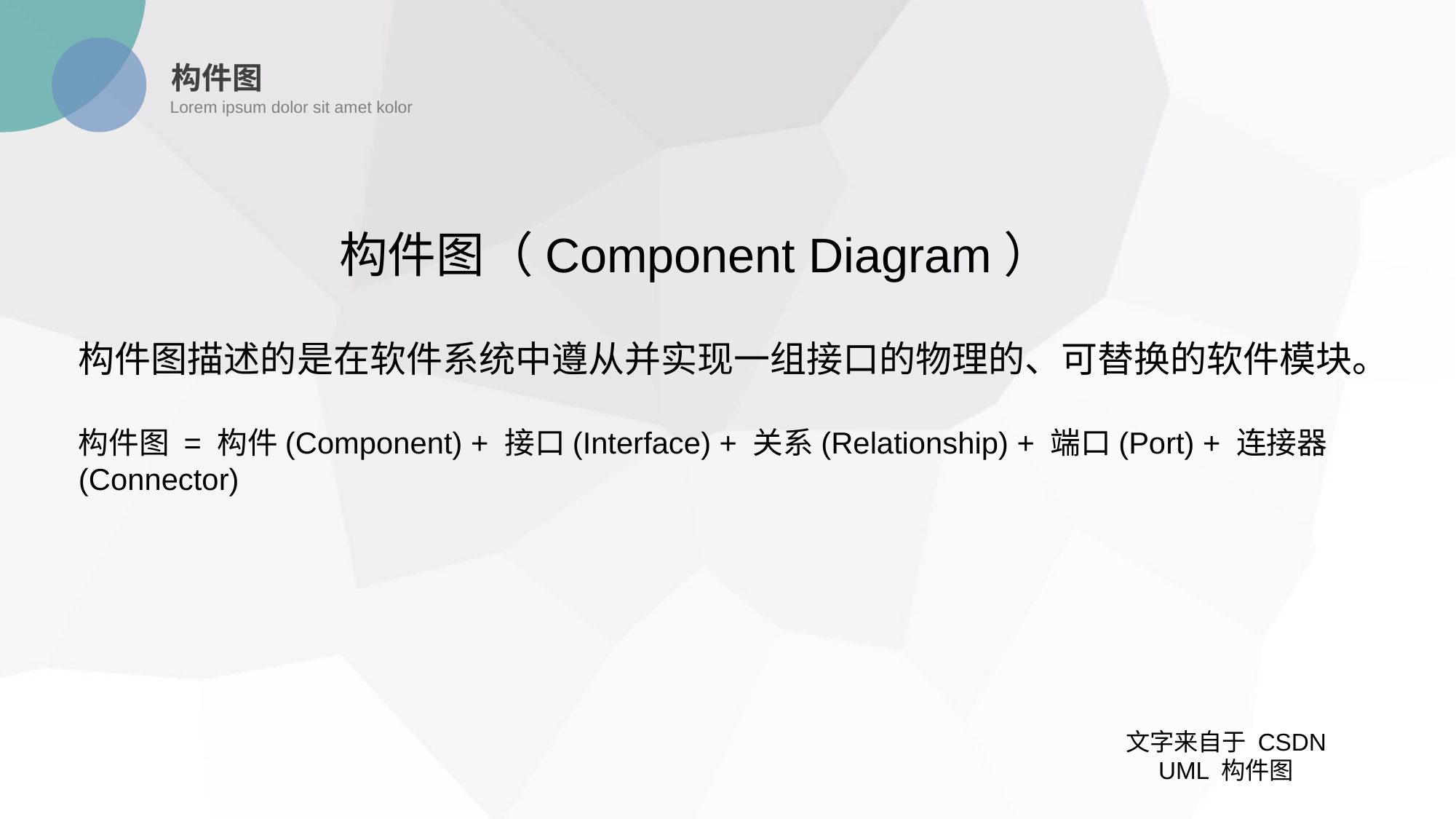

构件图
Lorem ipsum dolor sit amet kolor
构件图（Component Diagram）
构件图描述的是在软件系统中遵从并实现一组接口的物理的、可替换的软件模块。

构件图 = 构件(Component) + 接口(Interface) + 关系(Relationship) + 端口(Port) + 连接器(Connector)

文字来自于 CSDN
UML 构件图